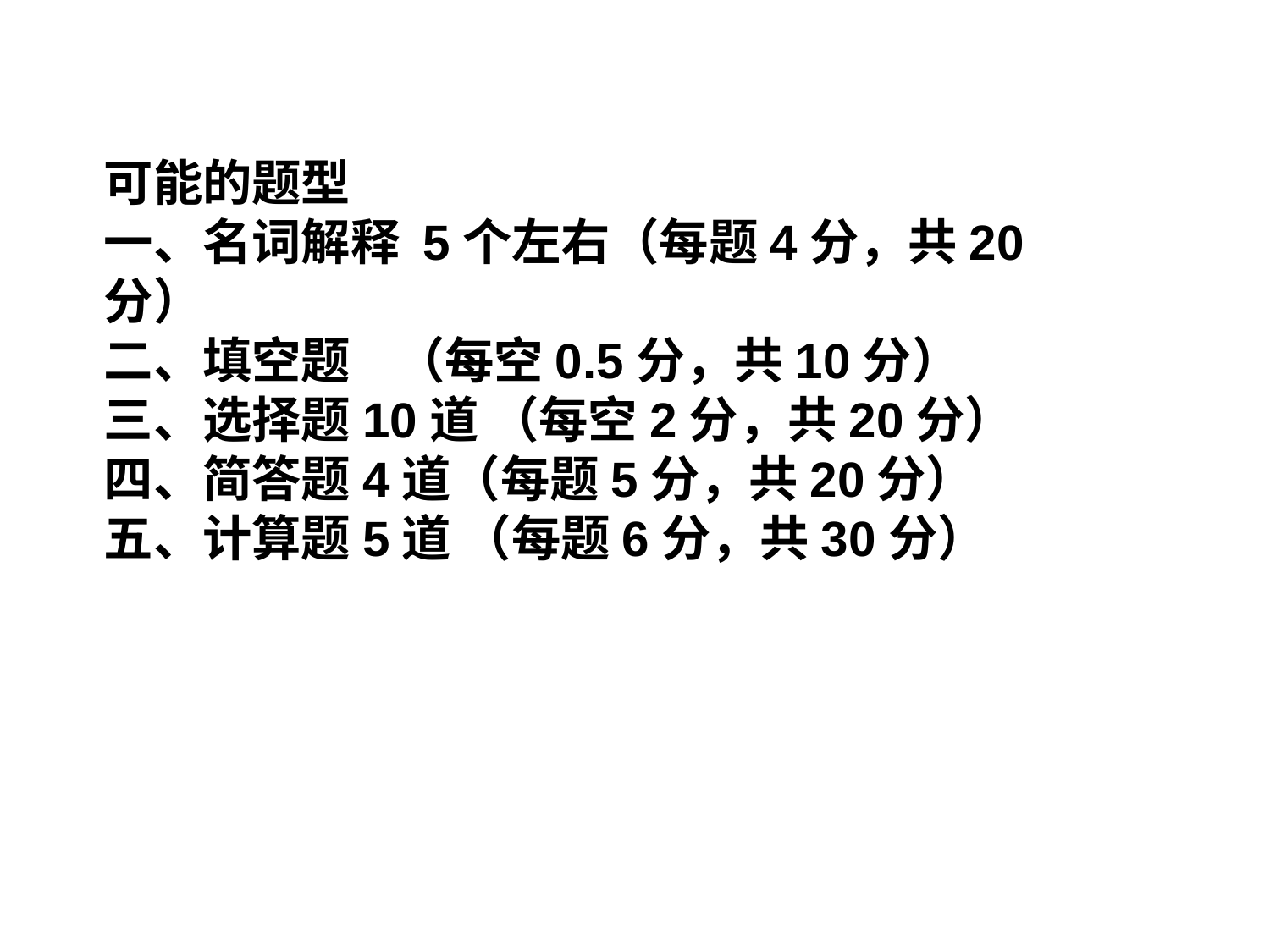

可能的题型
一、名词解释 5个左右（每题4分，共20分）
二、填空题    （每空0.5分，共10分）
三、选择题10道 （每空2分，共20分）
四、简答题4道（每题5分，共20分）
五、计算题5道 （每题6分，共30分）